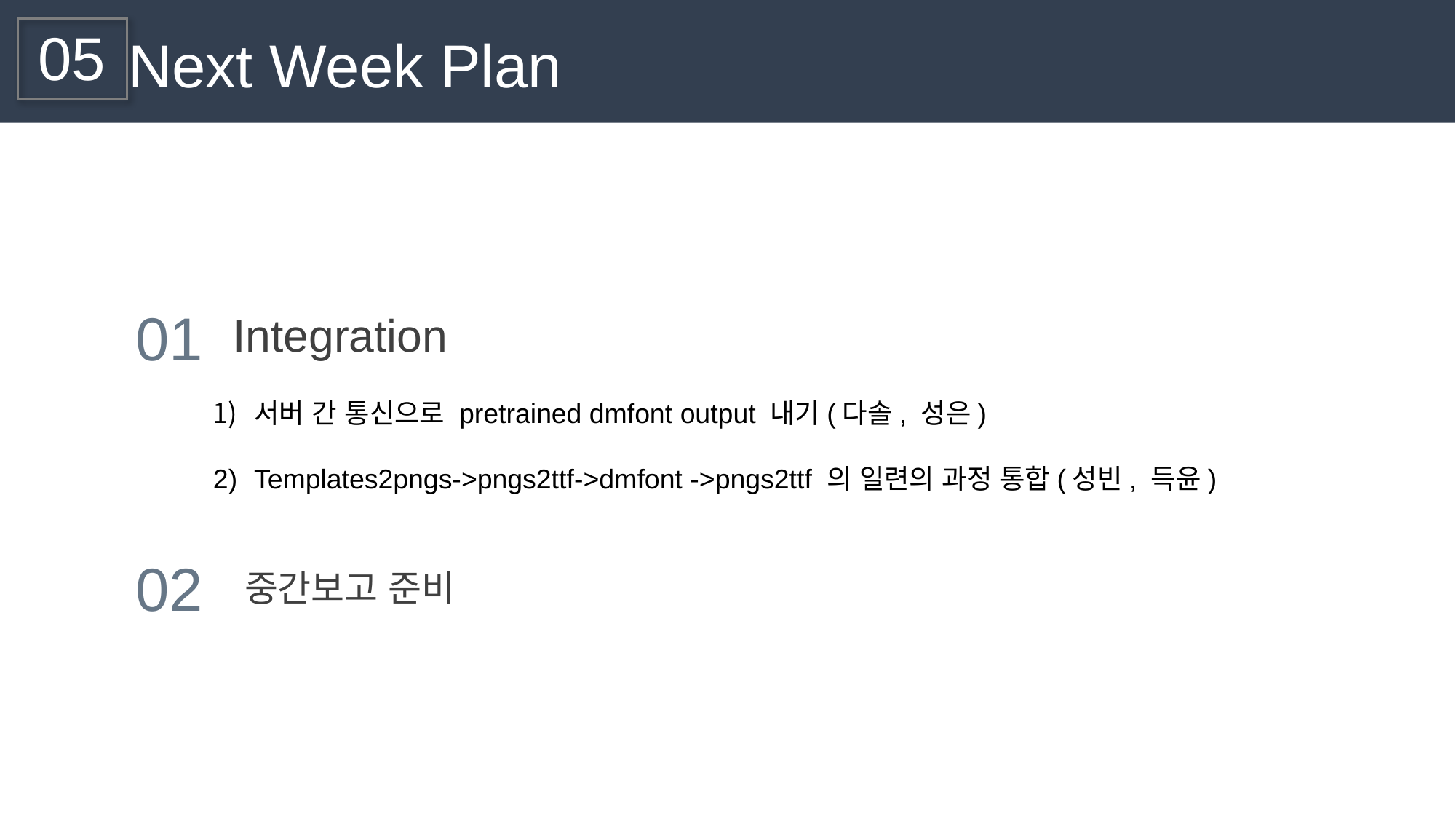

05

Next Week Plan
01
Integration
서버 간 통신으로 pretrained dmfont output 내기(다솔, 성은)

Templates2pngs->pngs2ttf->dmfont ->pngs2ttf 의 일련의 과정 통합(성빈, 득윤)

02
중간보고 준비